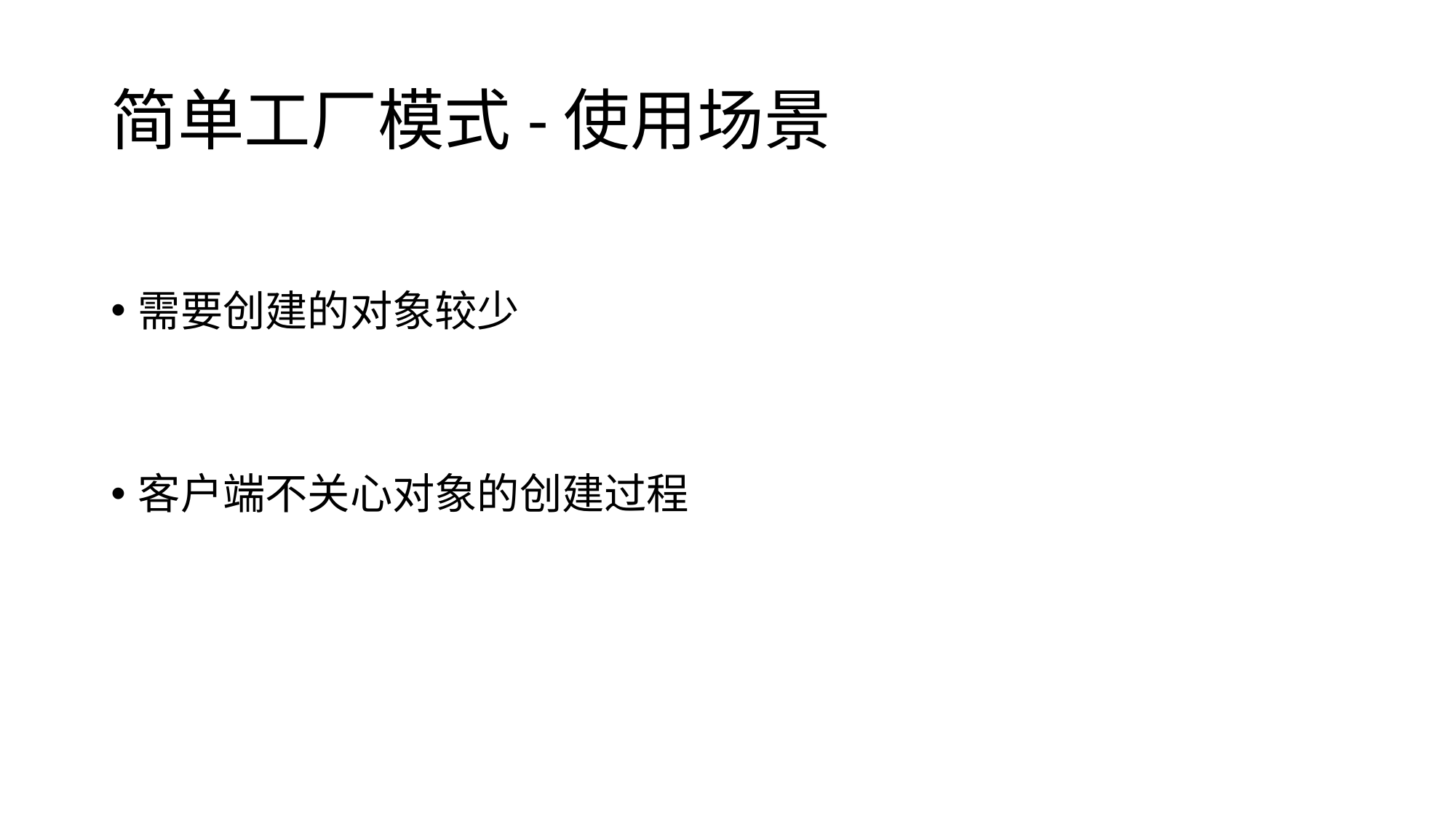

# 简单工厂模式-使用场景

需要创建的对象较少

客户端不关心对象的创建过程